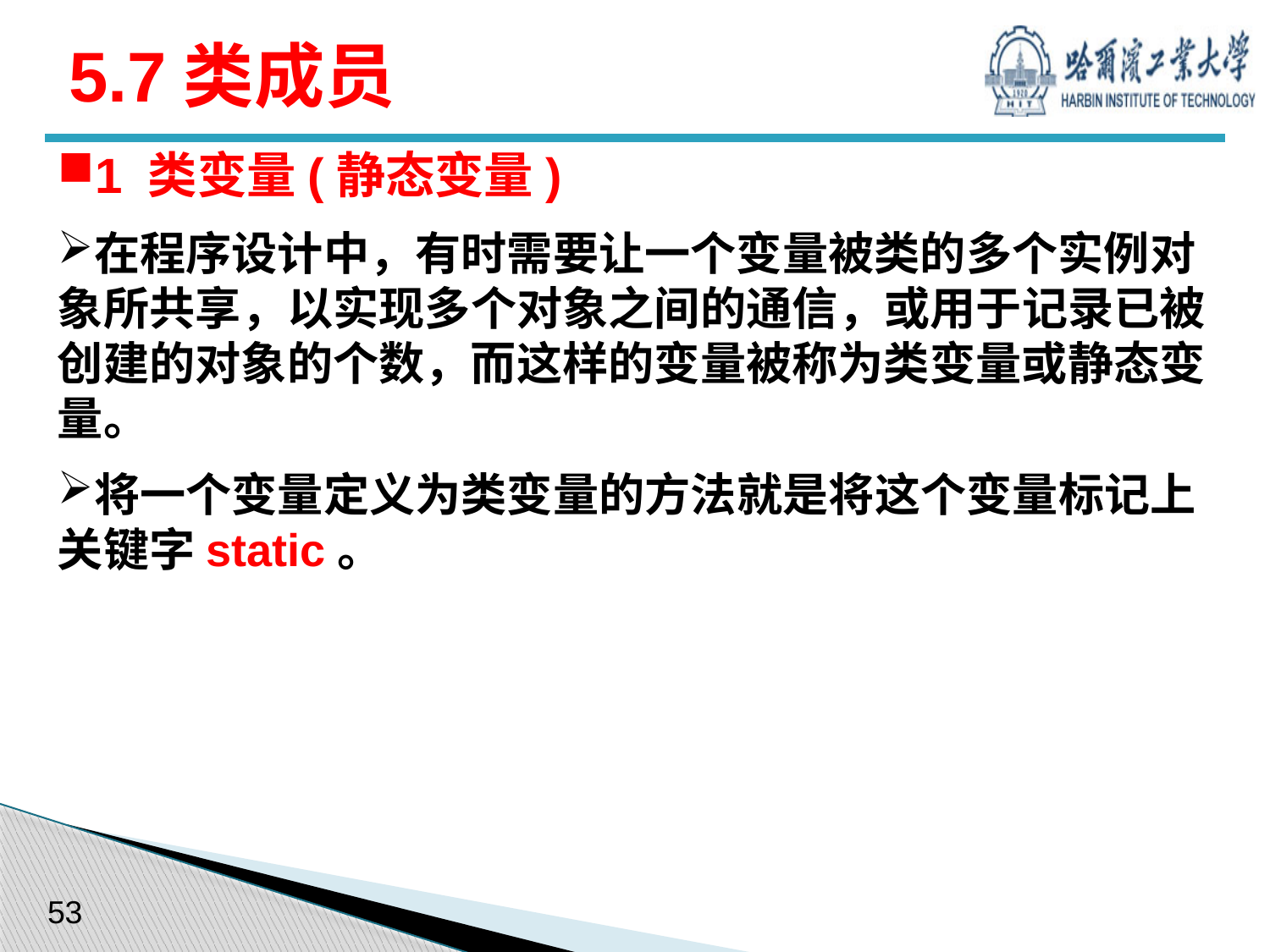

# 5.7类成员
1 类变量(静态变量)
在程序设计中，有时需要让一个变量被类的多个实例对象所共享，以实现多个对象之间的通信，或用于记录已被创建的对象的个数，而这样的变量被称为类变量或静态变量。
将一个变量定义为类变量的方法就是将这个变量标记上关键字static。